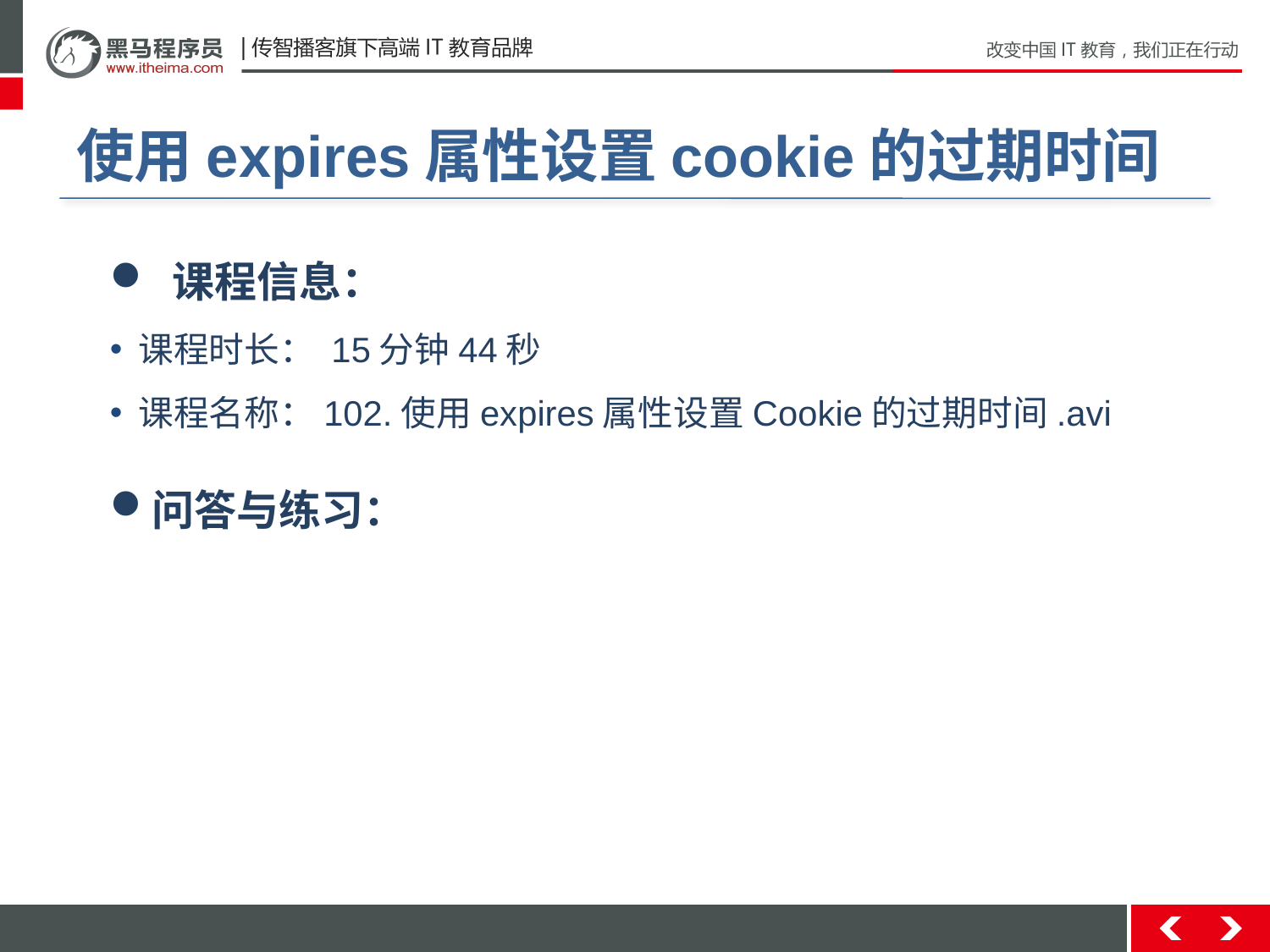

# 使用expires属性设置cookie的过期时间
 课程信息：
 课程时长： 15分钟44秒
 课程名称：102.使用expires属性设置Cookie的过期时间.avi
问答与练习：